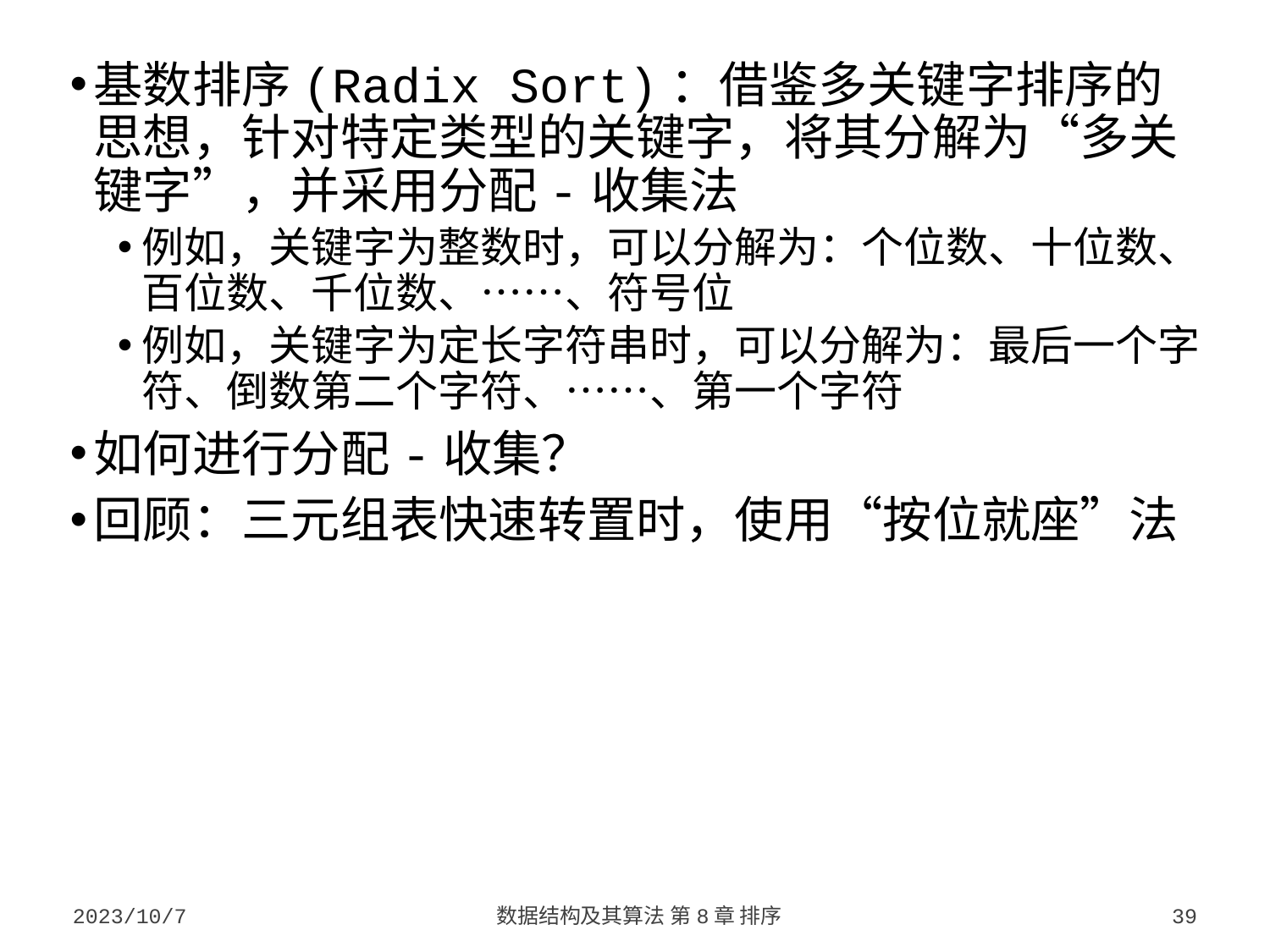

基数排序(Radix Sort)：借鉴多关键字排序的思想，针对特定类型的关键字，将其分解为“多关键字”，并采用分配-收集法
例如，关键字为整数时，可以分解为：个位数、十位数、百位数、千位数、……、符号位
例如，关键字为定长字符串时，可以分解为：最后一个字符、倒数第二个字符、……、第一个字符
如何进行分配-收集？
回顾：三元组表快速转置时，使用“按位就座”法
2023/10/7
数据结构及其算法 第8章 排序
39